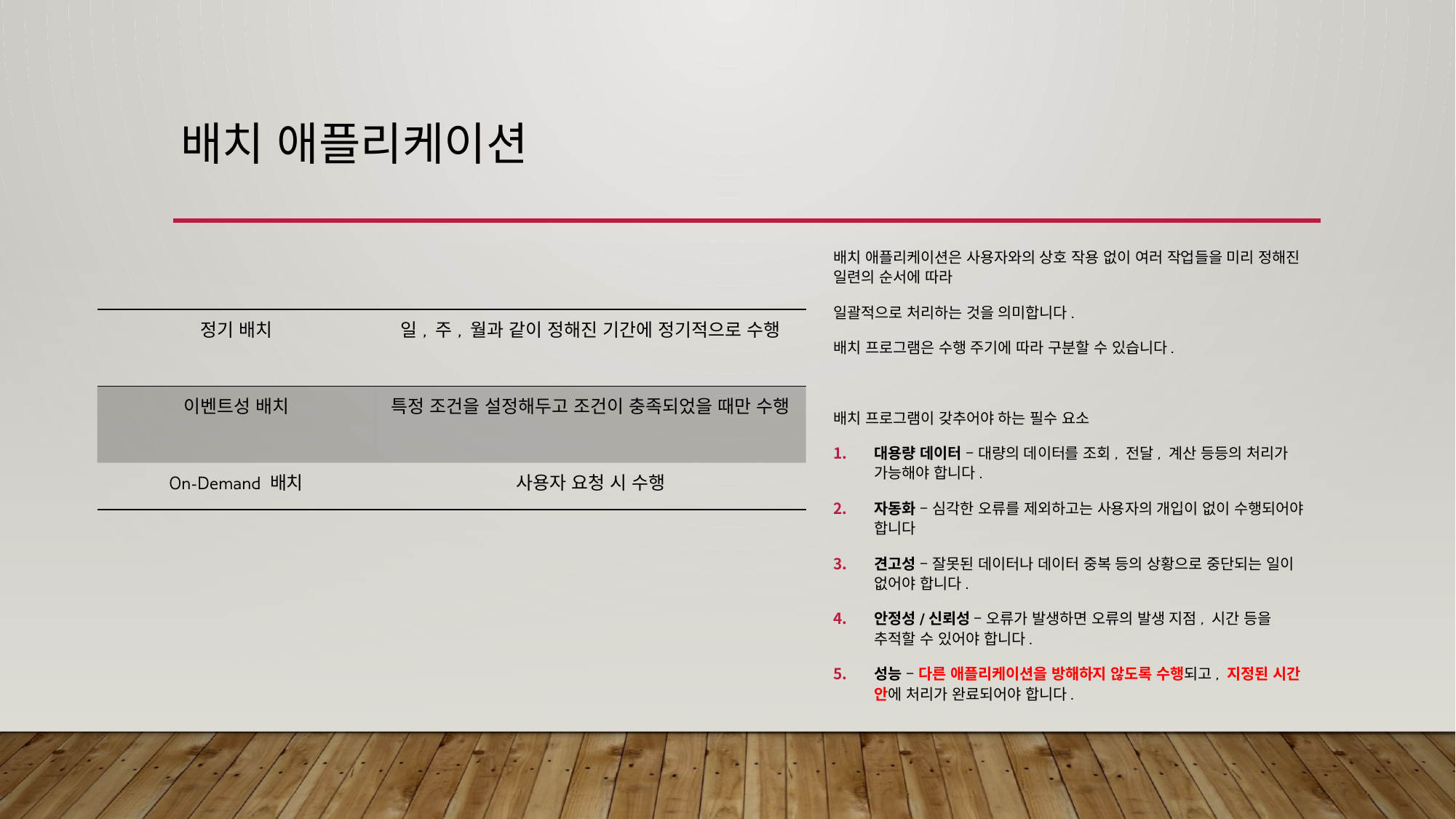

배치 애플리케이션
배치 애플리케이션은 사용자와의 상호 작용 없이 여러 작업들을 미리 정해진 일련의 순서에 따라
일괄적으로 처리하는 것을 의미합니다.
배치 프로그램은 수행 주기에 따라 구분할 수 있습니다.

배치 프로그램이 갖추어야 하는 필수 요소
대용량 데이터 – 대량의 데이터를 조회, 전달, 계산 등등의 처리가 가능해야 합니다.
자동화 – 심각한 오류를 제외하고는 사용자의 개입이 없이 수행되어야 합니다
견고성 – 잘못된 데이터나 데이터 중복 등의 상황으로 중단되는 일이 없어야 합니다.
안정성/신뢰성 – 오류가 발생하면 오류의 발생 지점, 시간 등을 추적할 수 있어야 합니다.
성능 – 다른 애플리케이션을 방해하지 않도록 수행되고, 지정된 시간 안에 처리가 완료되어야 합니다.
| 정기 배치 | 일, 주, 월과 같이 정해진 기간에 정기적으로 수행 |
| --- | --- |
| 이벤트성 배치 | 특정 조건을 설정해두고 조건이 충족되었을 때만 수행 |
| On-Demand 배치 | 사용자 요청 시 수행 |